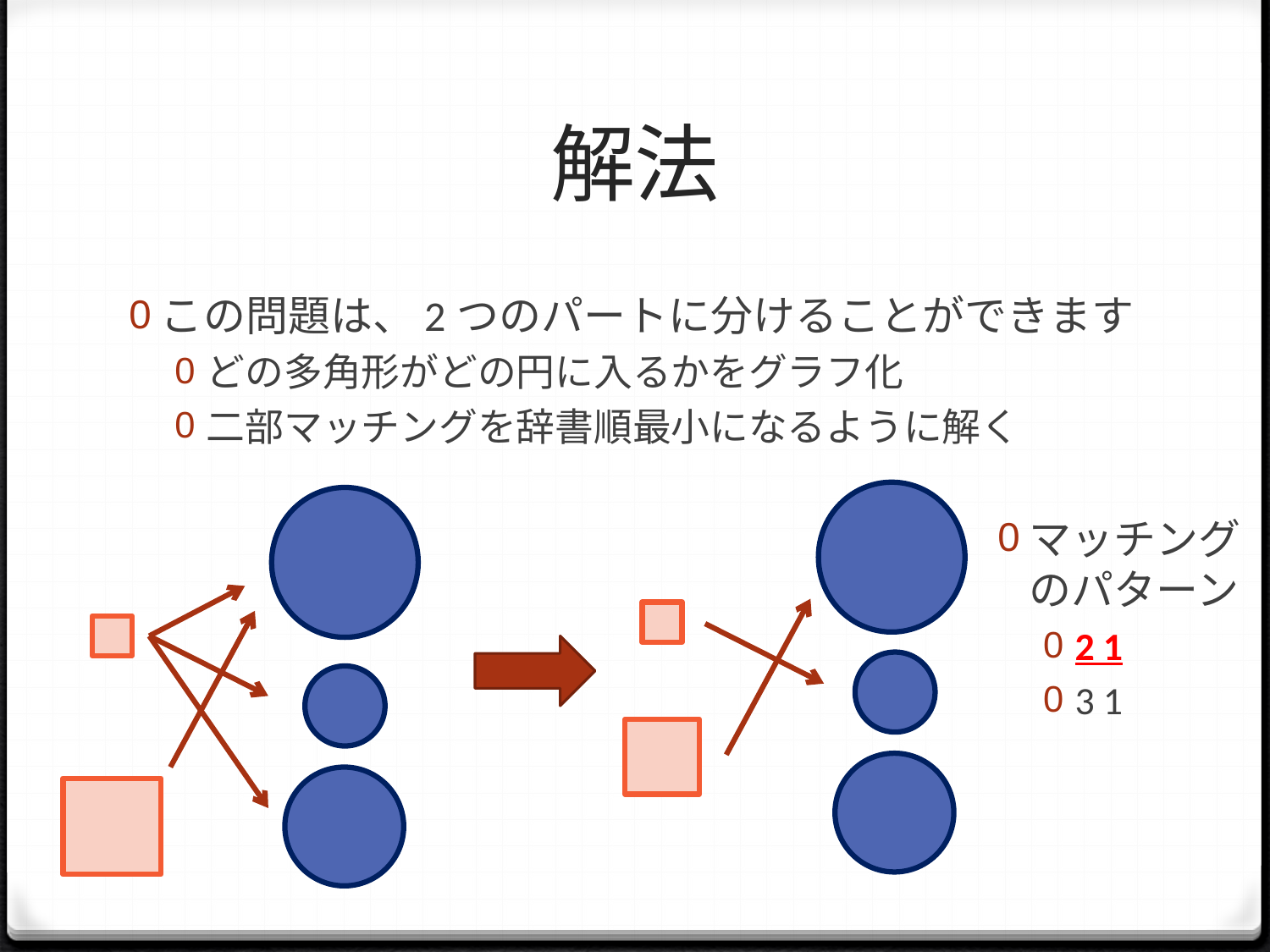

# 解法
この問題は、2つのパートに分けることができます
どの多角形がどの円に入るかをグラフ化
二部マッチングを辞書順最小になるように解く

マッチングのパターン
2 1
3 1